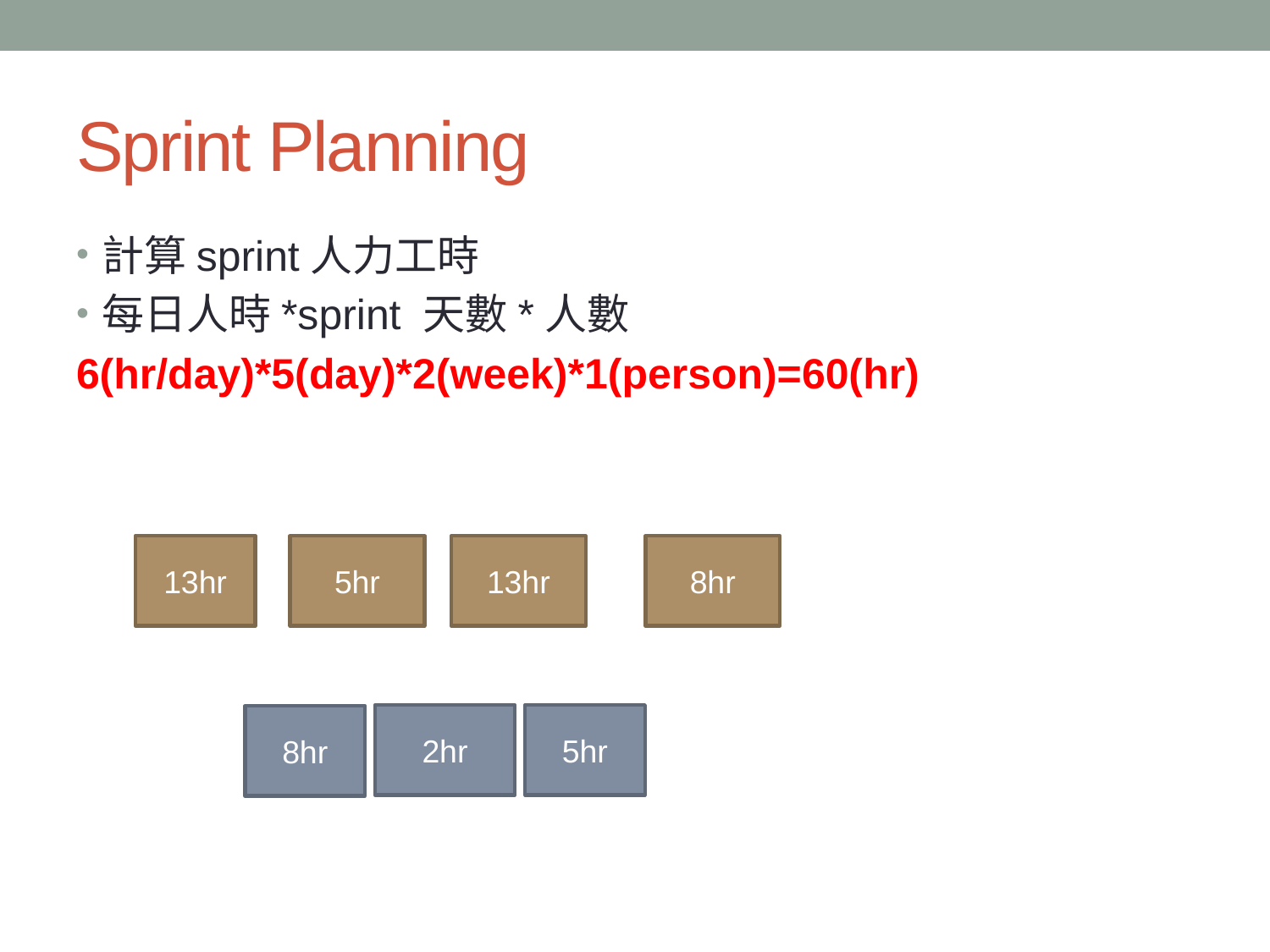

# Sprint Planning
計算sprint人力工時
每日人時*sprint 天數*人數
6(hr/day)*5(day)*2(week)*1(person)=60(hr)
13hr
5hr
13hr
8hr
2hr
5hr
8hr